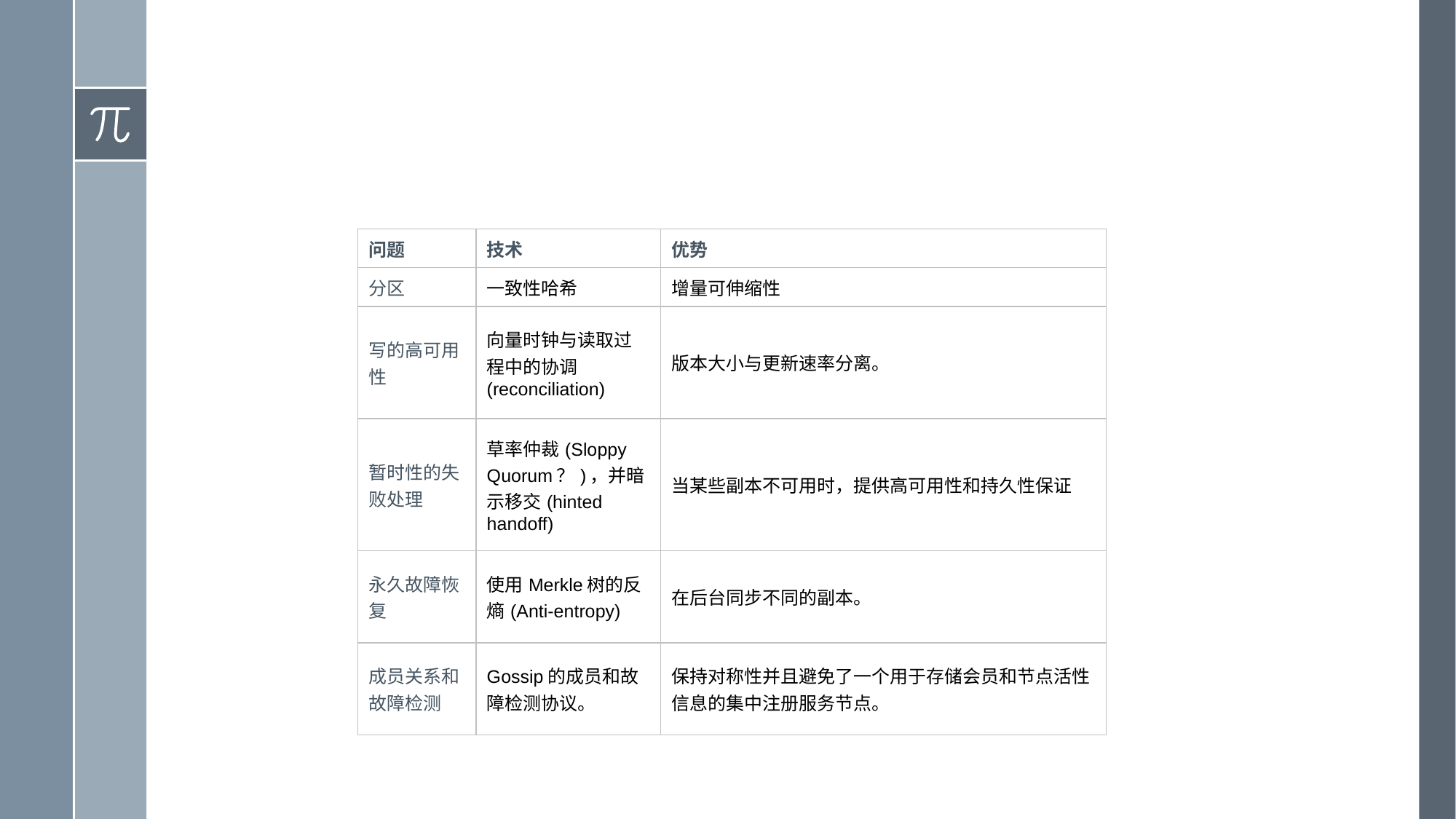

#
| 问题 | 技术 | 优势 |
| --- | --- | --- |
| 分区 | 一致性哈希 | 增量可伸缩性 |
| 写的高可用性 | 向量时钟与读取过程中的协调(reconciliation) | 版本大小与更新速率分离。 |
| 暂时性的失败处理 | 草率仲裁(Sloppy Quorum？)，并暗示移交(hinted handoff) | 当某些副本不可用时，提供高可用性和持久性保证 |
| 永久故障恢复 | 使用Merkle树的反熵(Anti-entropy) | 在后台同步不同的副本。 |
| 成员关系和故障检测 | Gossip的成员和故障检测协议。 | 保持对称性并且避免了一个用于存储会员和节点活性信息的集中注册服务节点。 |